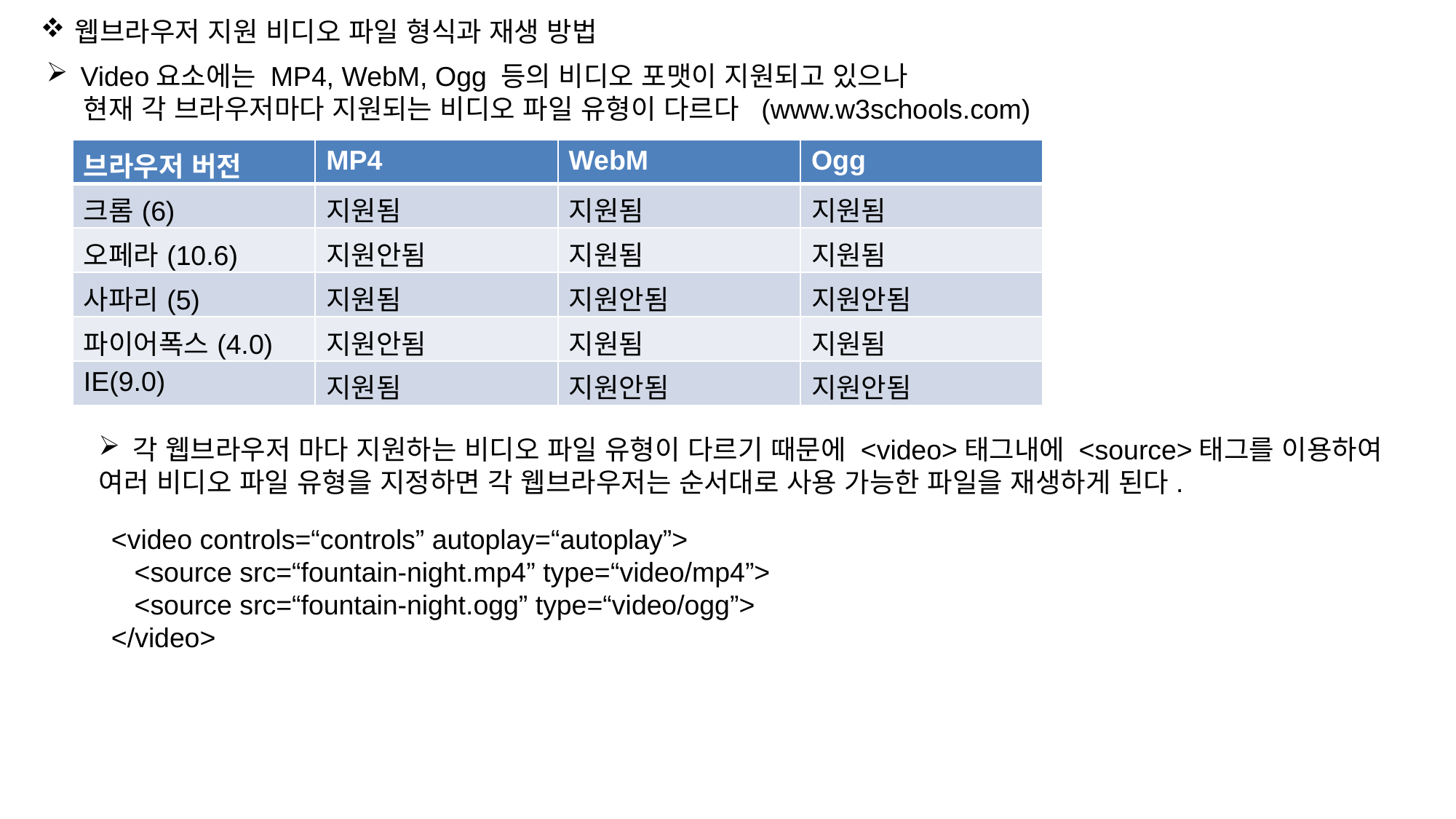

웹브라우저 지원 비디오 파일 형식과 재생 방법
Video요소에는 MP4, WebM, Ogg 등의 비디오 포맷이 지원되고 있으나
    현재 각 브라우저마다 지원되는 비디오 파일 유형이 다르다  (www.w3schools.com)
| 브라우저 버전 | MP4 | WebM | Ogg |
| --- | --- | --- | --- |
| 크롬(6) | 지원됨 | 지원됨 | 지원됨 |
| 오페라(10.6) | 지원안됨 | 지원됨 | 지원됨 |
| 사파리(5) | 지원됨 | 지원안됨 | 지원안됨 |
| 파이어폭스(4.0) | 지원안됨 | 지원됨 | 지원됨 |
| IE(9.0) | 지원됨 | 지원안됨 | 지원안됨 |
각 웹브라우저 마다 지원하는 비디오 파일 유형이 다르기 때문에 <video>태그내에 <source>태그를 이용하여
여러 비디오 파일 유형을 지정하면 각 웹브라우저는 순서대로 사용 가능한 파일을 재생하게 된다.
<video controls=“controls” autoplay=“autoplay”>
   <source src=“fountain-night.mp4” type=“video/mp4”>
   <source src=“fountain-night.ogg” type=“video/ogg”>
</video>